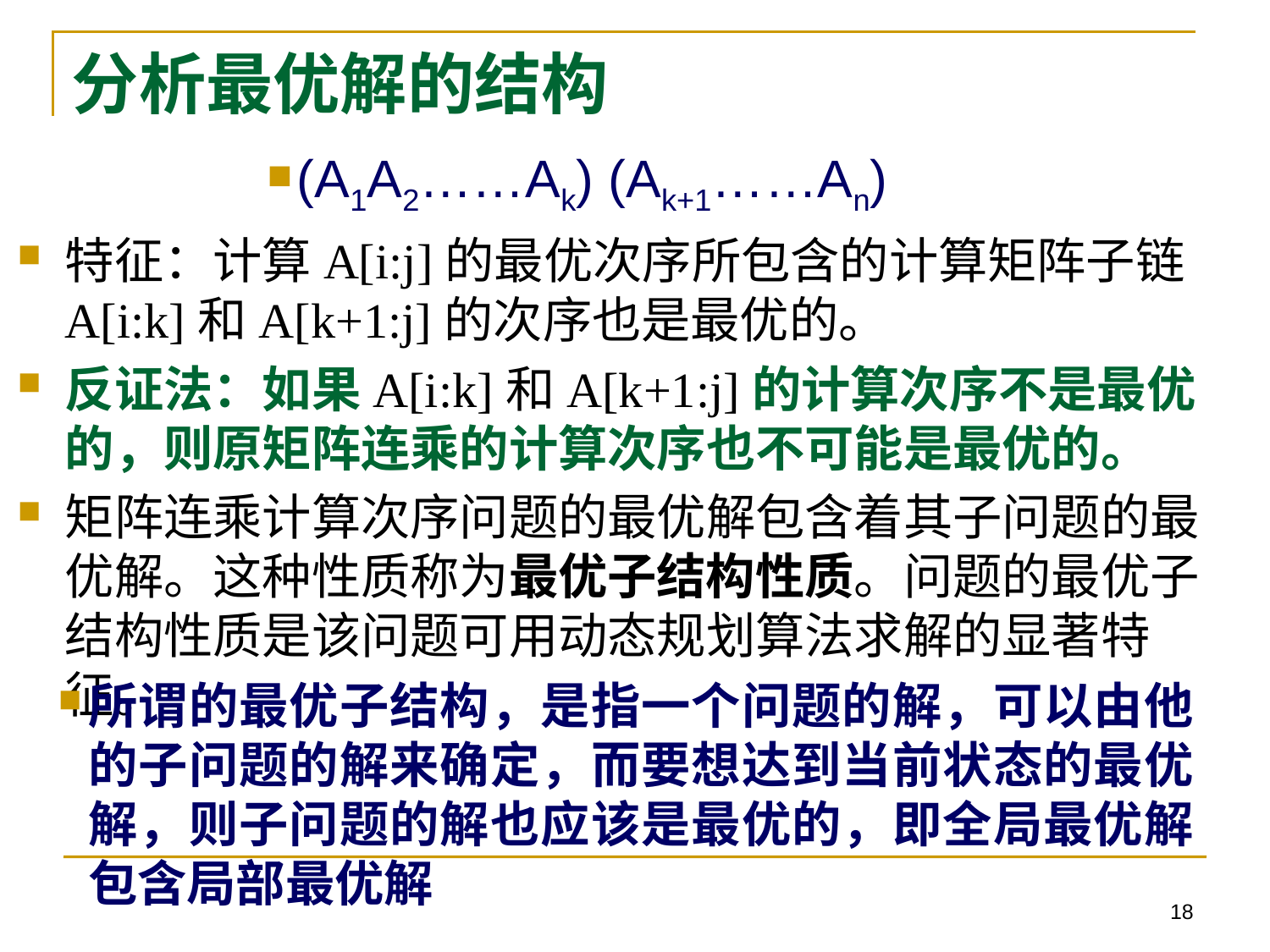

分析最优解的结构
(A1A2……Ak) (Ak+1……An)
特征：计算A[i:j]的最优次序所包含的计算矩阵子链 A[i:k]和A[k+1:j]的次序也是最优的。
反证法：如果A[i:k]和A[k+1:j]的计算次序不是最优的，则原矩阵连乘的计算次序也不可能是最优的。
矩阵连乘计算次序问题的最优解包含着其子问题的最优解。这种性质称为最优子结构性质。问题的最优子结构性质是该问题可用动态规划算法求解的显著特征。
所谓的最优子结构，是指一个问题的解，可以由他的子问题的解来确定，而要想达到当前状态的最优解，则子问题的解也应该是最优的，即全局最优解包含局部最优解
18